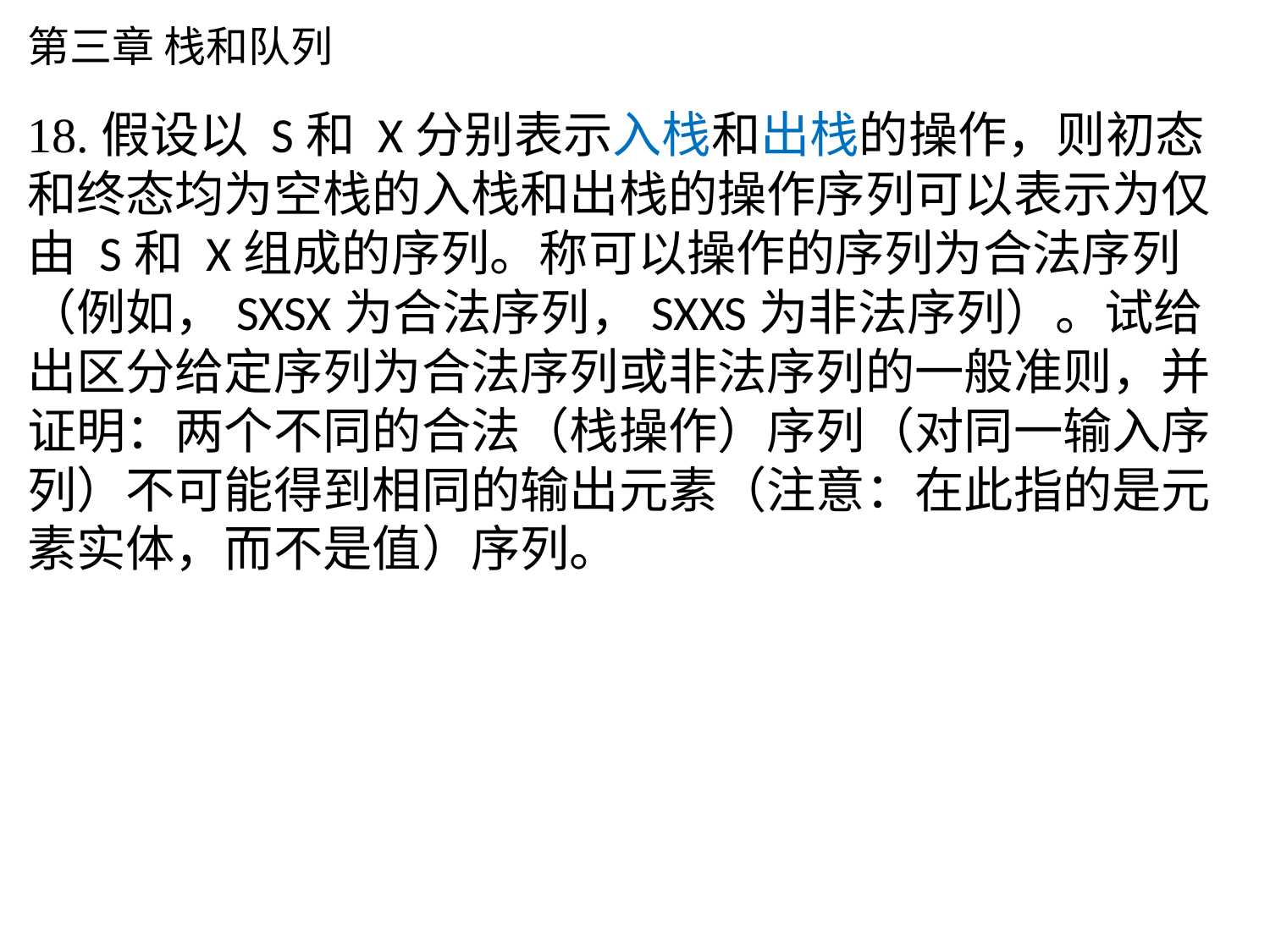

# 第三章 栈和队列
18.假设以 S和 X分别表示入栈和出栈的操作，则初态和终态均为空栈的入栈和出栈的操作序列可以表示为仅由 S和 X组成的序列。称可以操作的序列为合法序列（例如，SXSX为合法序列，SXXS为非法序列）。试给出区分给定序列为合法序列或非法序列的一般准则，并证明：两个不同的合法（栈操作）序列（对同一输入序列）不可能得到相同的输出元素（注意：在此指的是元素实体，而不是值）序列。